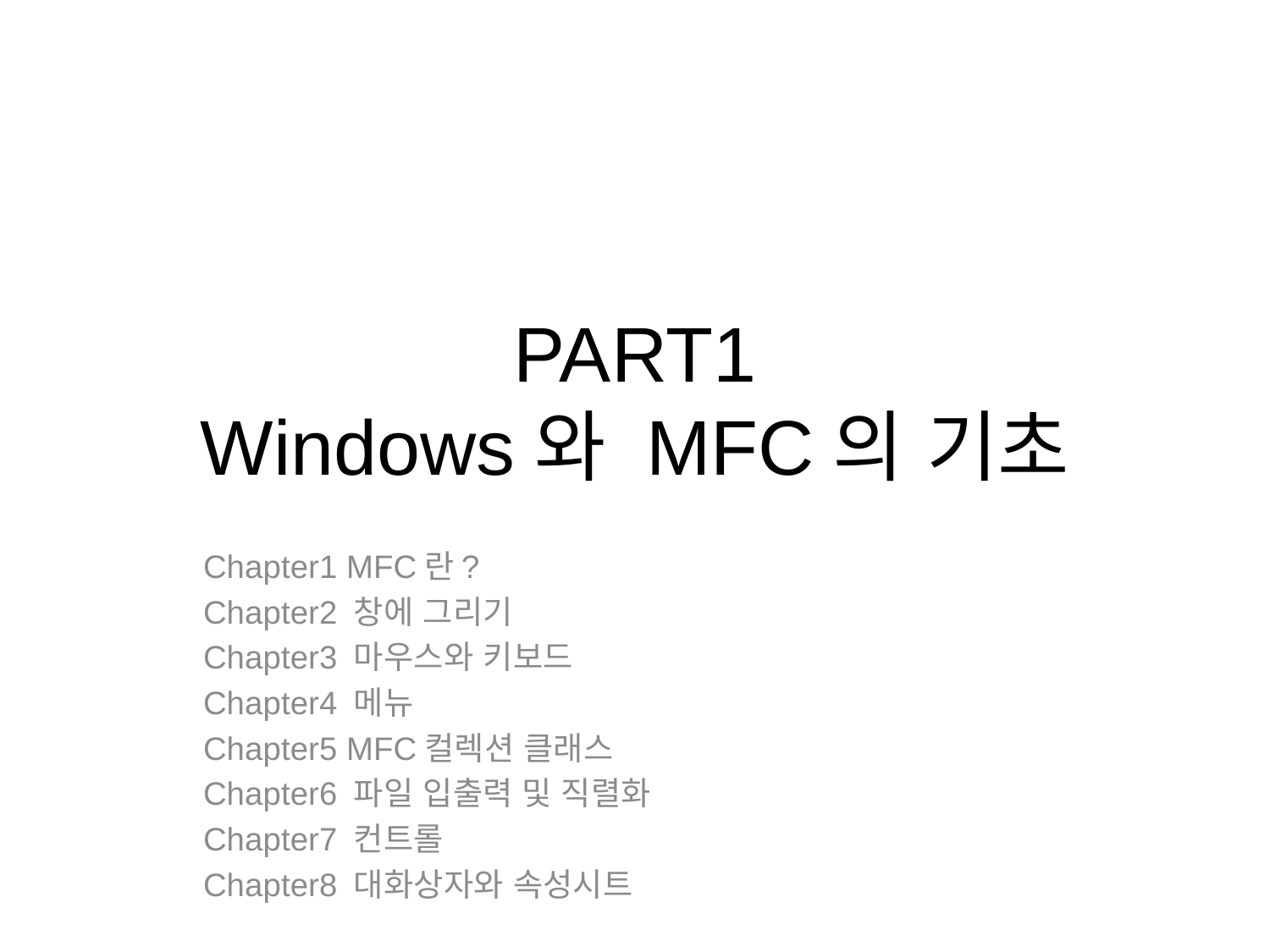

# PART1 Windows와 MFC의 기초
Chapter1 MFC란?
Chapter2 창에 그리기
Chapter3 마우스와 키보드
Chapter4 메뉴
Chapter5 MFC컬렉션 클래스
Chapter6 파일 입출력 및 직렬화
Chapter7 컨트롤
Chapter8 대화상자와 속성시트